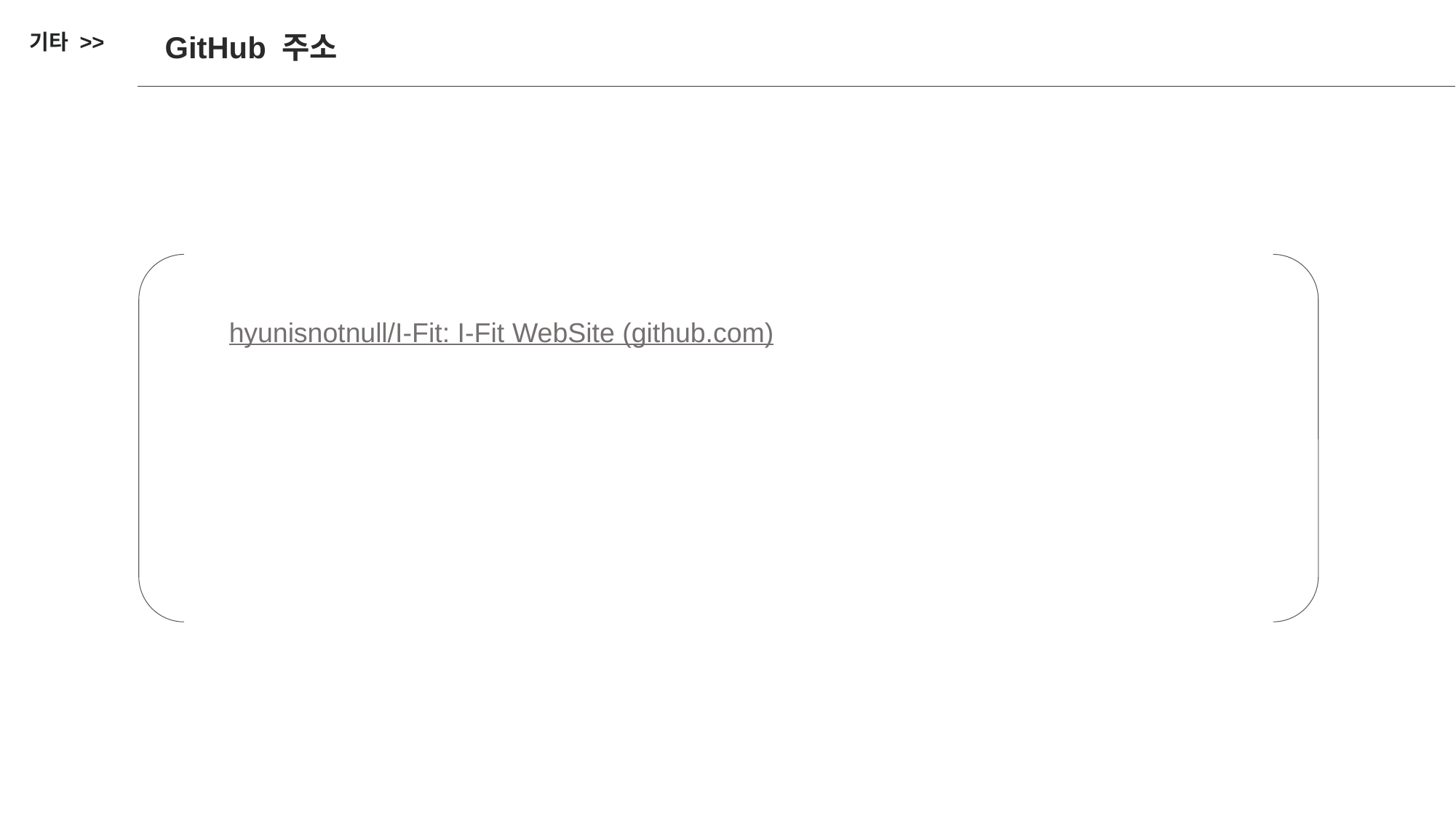

GitHub 주소
기타 >>

hyunisnotnull/I-Fit: I-Fit WebSite (github.com)